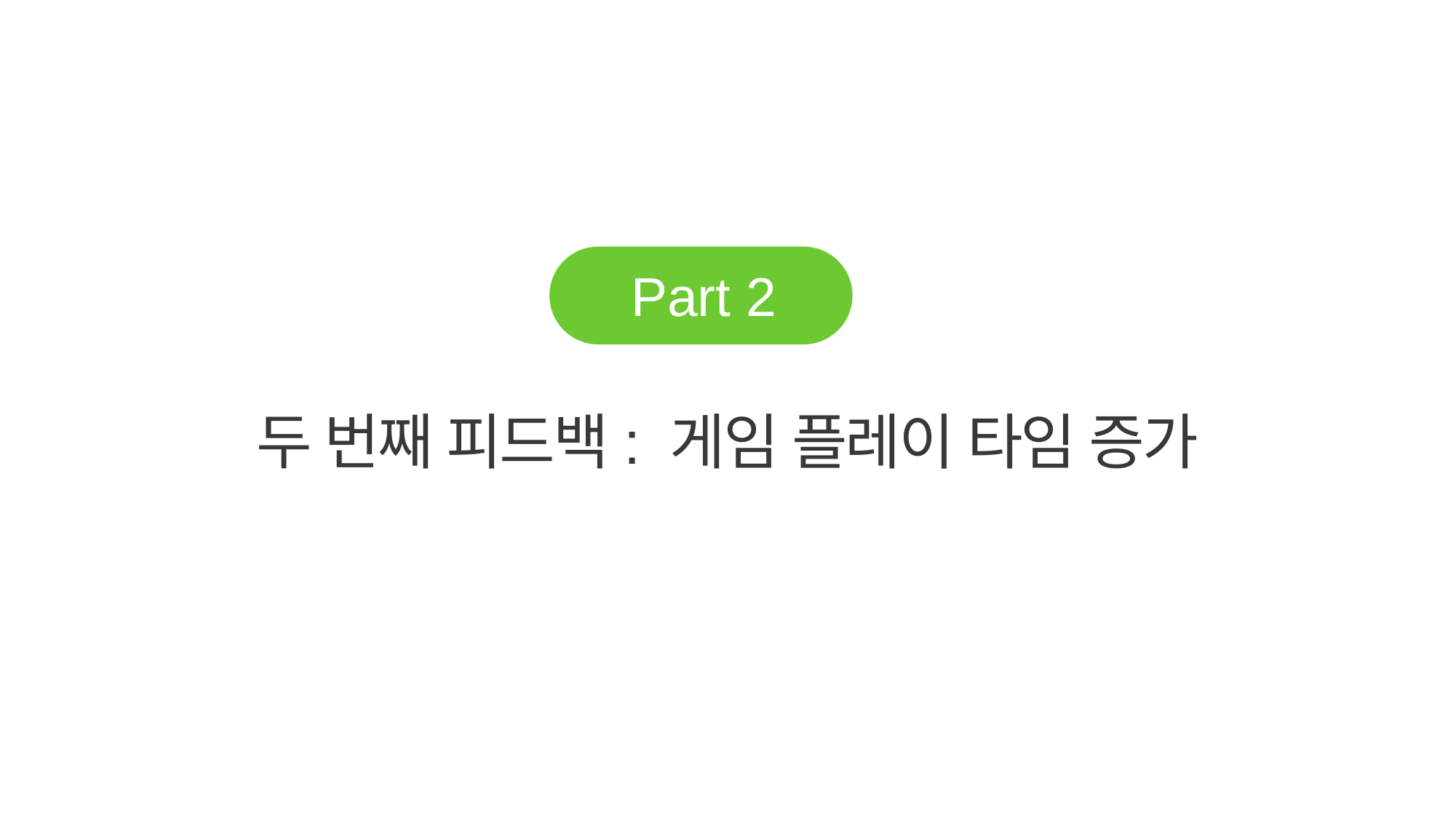

Part 2
두 번째 피드백: 게임 플레이 타임 증가